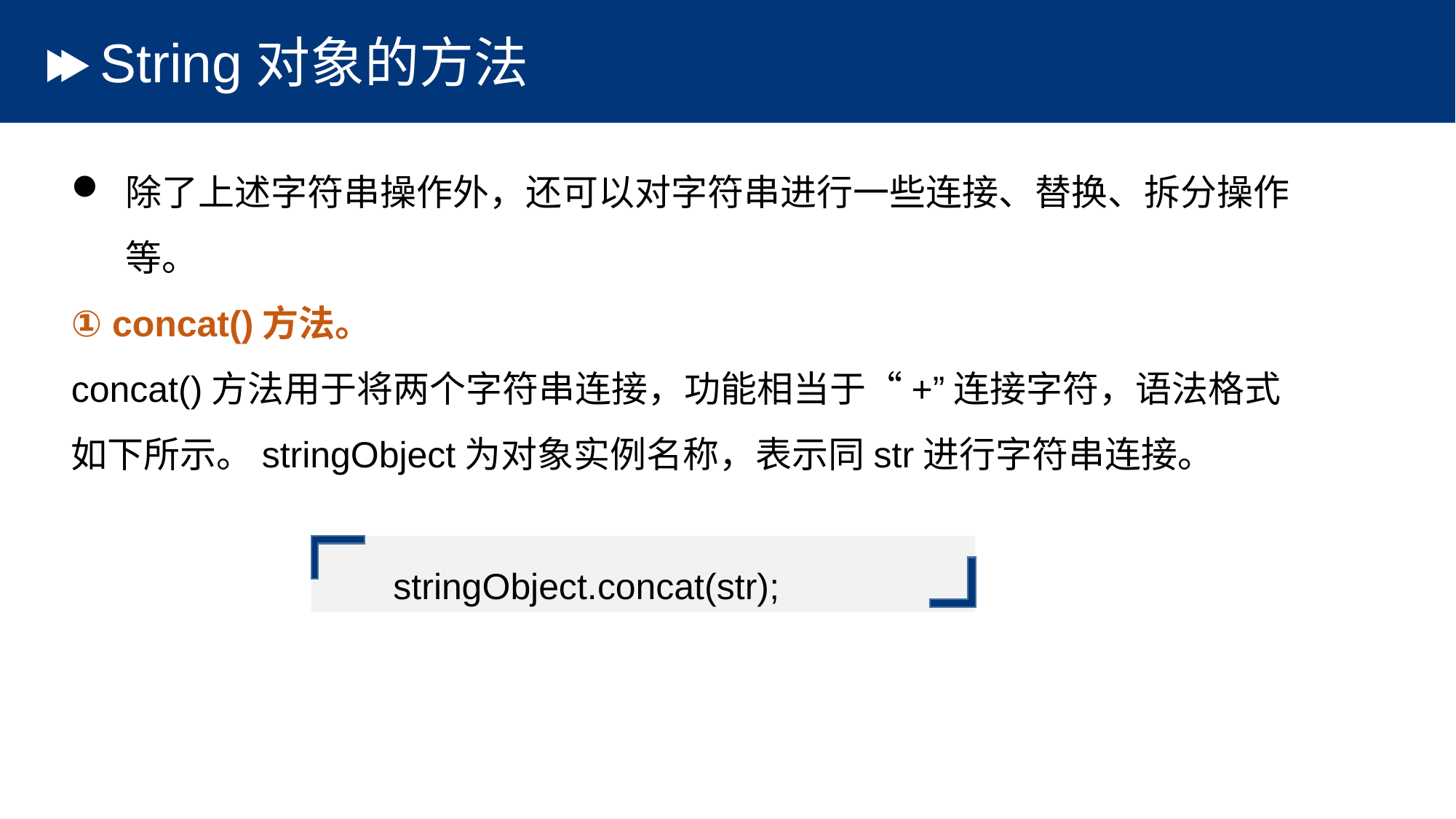

# String对象的方法
除了上述字符串操作外，还可以对字符串进行一些连接、替换、拆分操作等。
① concat()方法。
concat()方法用于将两个字符串连接，功能相当于“+”连接字符，语法格式如下所示。stringObject为对象实例名称，表示同str进行字符串连接。

       stringObject.concat(str);